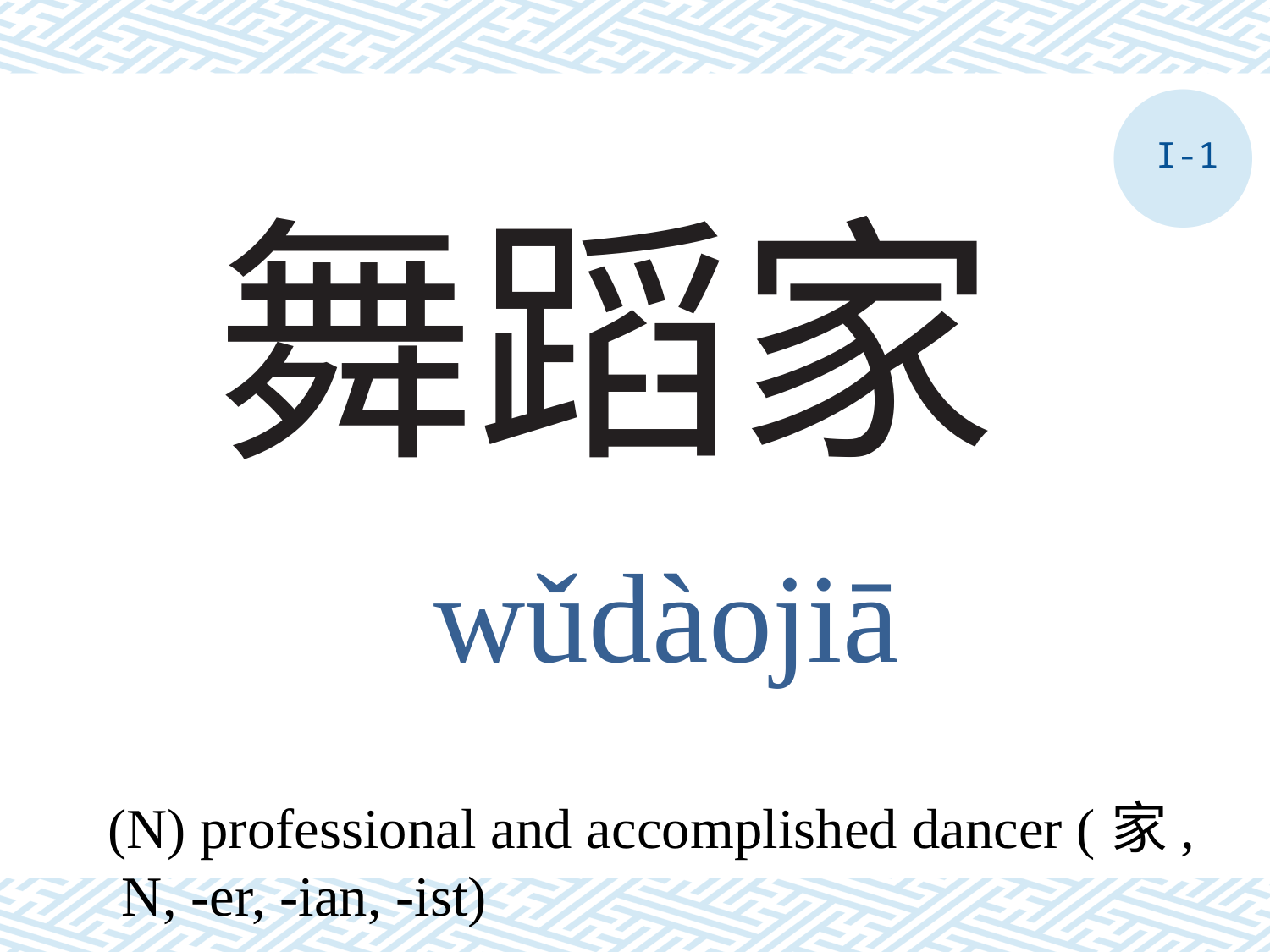

I-1

# 舞蹈家
wǔdàojiā
(N) professional and accomplished dancer (家, N, -er, -ian, -ist)